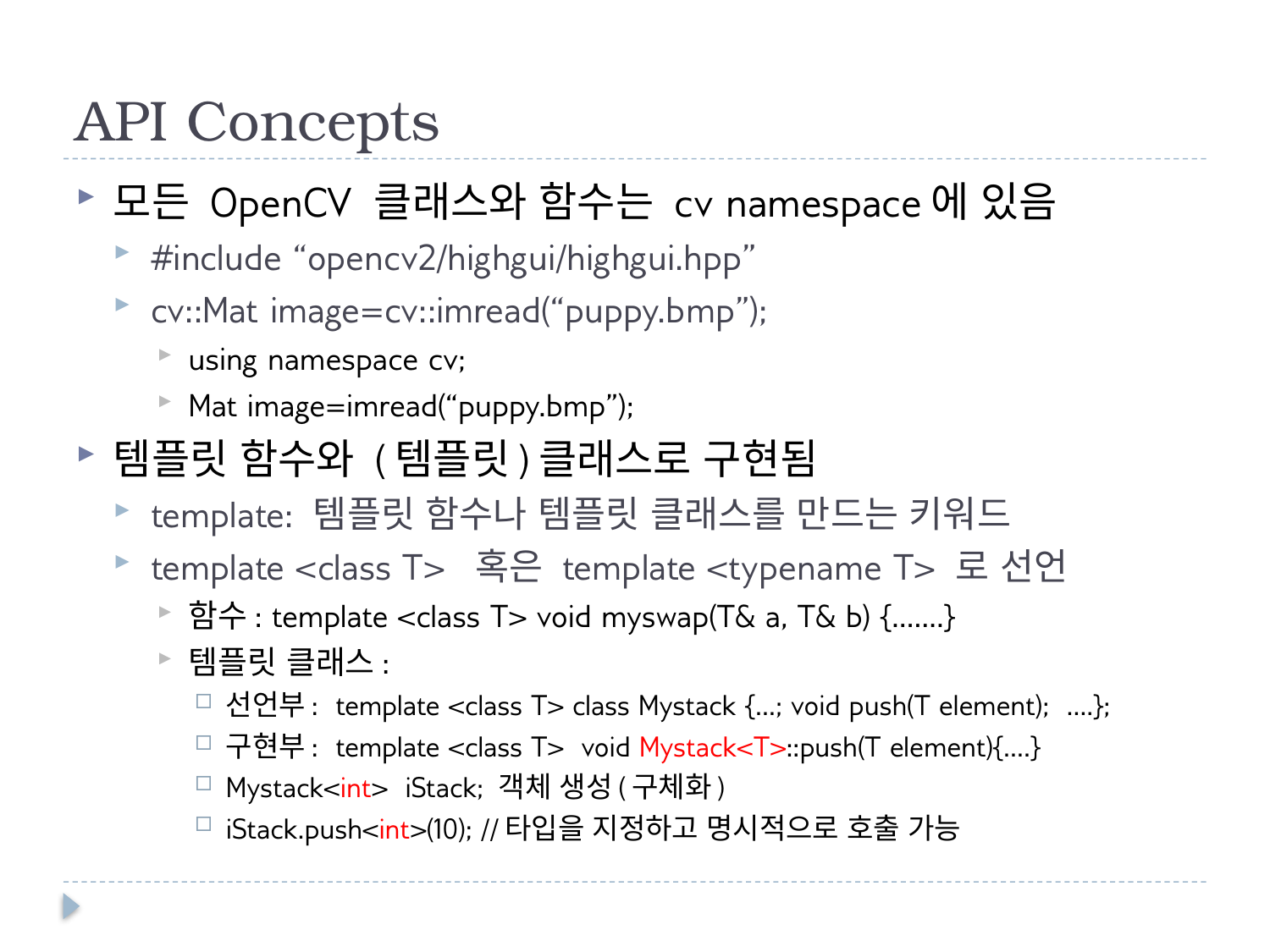

# API Concepts
모든 OpenCV 클래스와 함수는 cv namespace에 있음
#include “opencv2/highgui/highgui.hpp”
cv::Mat image=cv::imread(“puppy.bmp”);
using namespace cv;
Mat image=imread(“puppy.bmp”);
템플릿 함수와 (템플릿)클래스로 구현됨
template: 템플릿 함수나 템플릿 클래스를 만드는 키워드
template <class T>  혹은 template <typename T> 로 선언
함수: template <class T> void myswap(T& a, T& b) {…….}
템플릿 클래스:
선언부:  template <class T> class Mystack {…; void push(T element);  ….};
구현부:  template <class T>  void Mystack<T>::push(T element){….}
Mystack<int>  iStack; 객체 생성(구체화)
iStack.push<int>(10); //타입을 지정하고 명시적으로 호출 가능